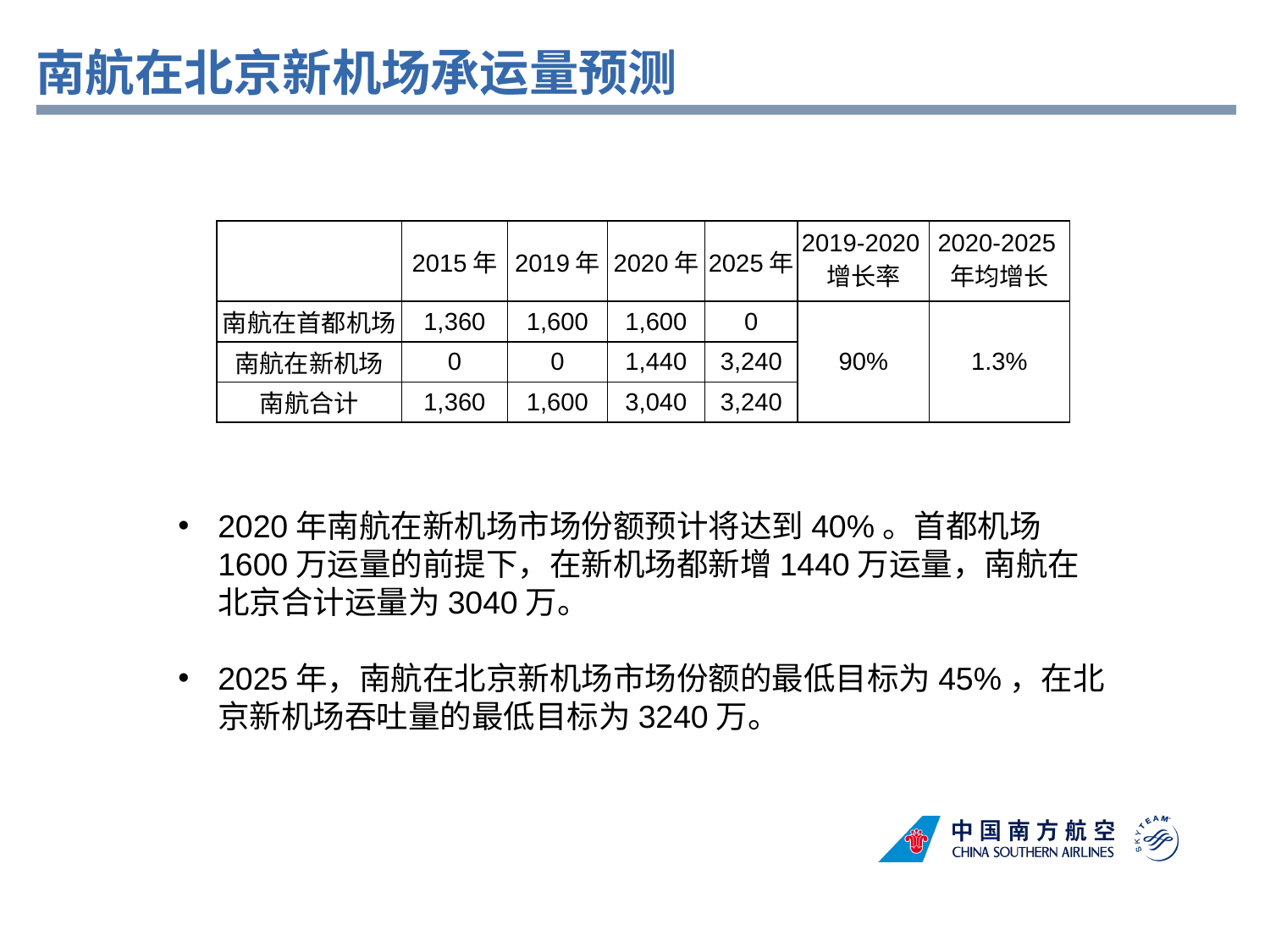

南航在北京新机场承运量预测

|  | 2015年 | 2019年 | 2020年 | 2025年 | 2019-2020增长率 | 2020-2025年均增长 |
| --- | --- | --- | --- | --- | --- | --- |
| 南航在首都机场 | 1,360 | 1,600 | 1,600 | 0 | 90% | 1.3% |
| 南航在新机场 | 0 | 0 | 1,440 | 3,240 |  |  |
| 南航合计 | 1,360 | 1,600 | 3,040 | 3,240 |  |  |
2020年南航在新机场市场份额预计将达到40%。首都机场1600万运量的前提下，在新机场都新增1440万运量，南航在北京合计运量为3040万。

2025年，南航在北京新机场市场份额的最低目标为45%，在北京新机场吞吐量的最低目标为3240万。